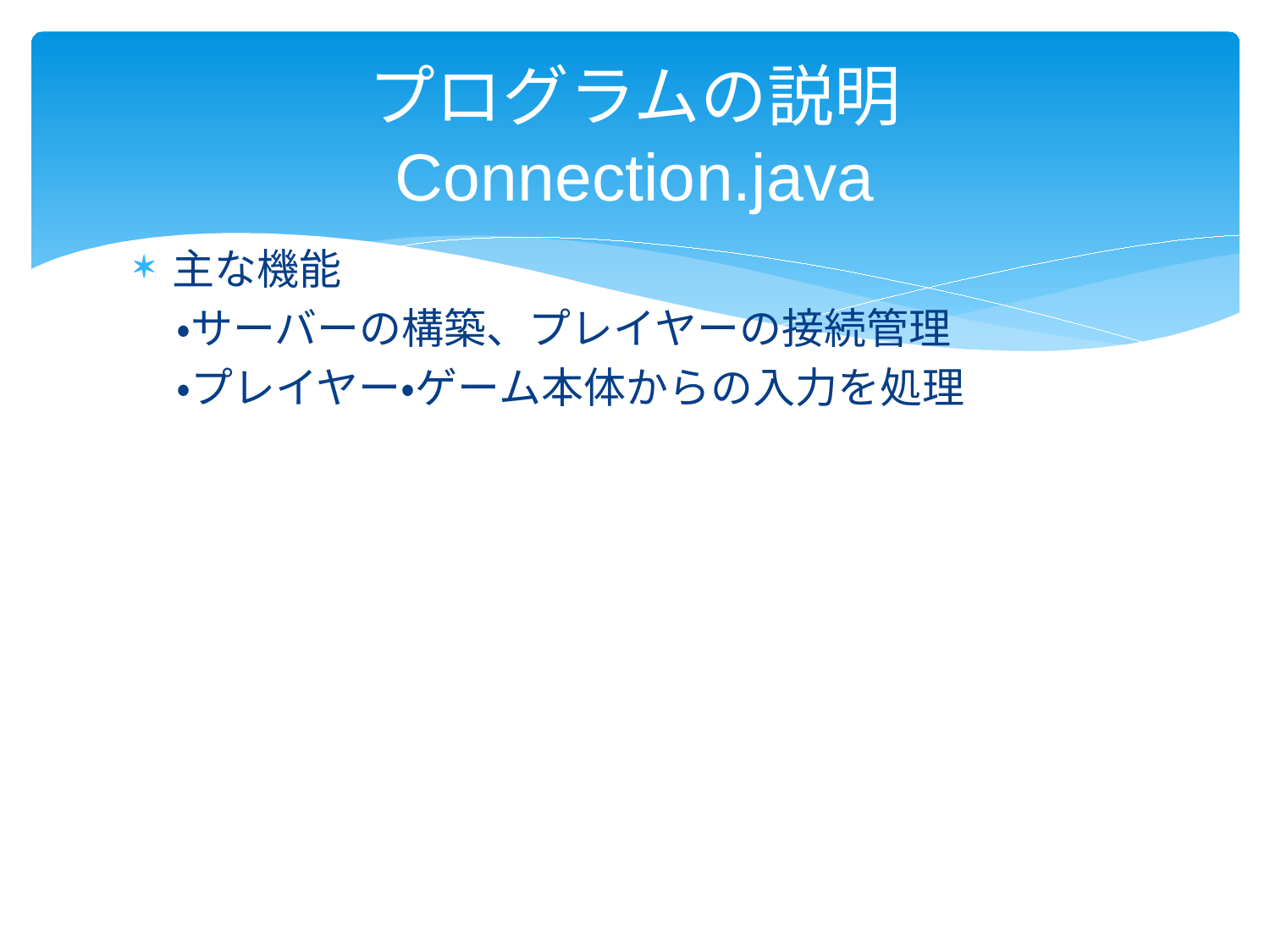

# プログラムの説明 Connection.java
主な機能
　・サーバーの構築、プレイヤーの接続管理
　・プレイヤー・ゲーム本体からの入力を処理